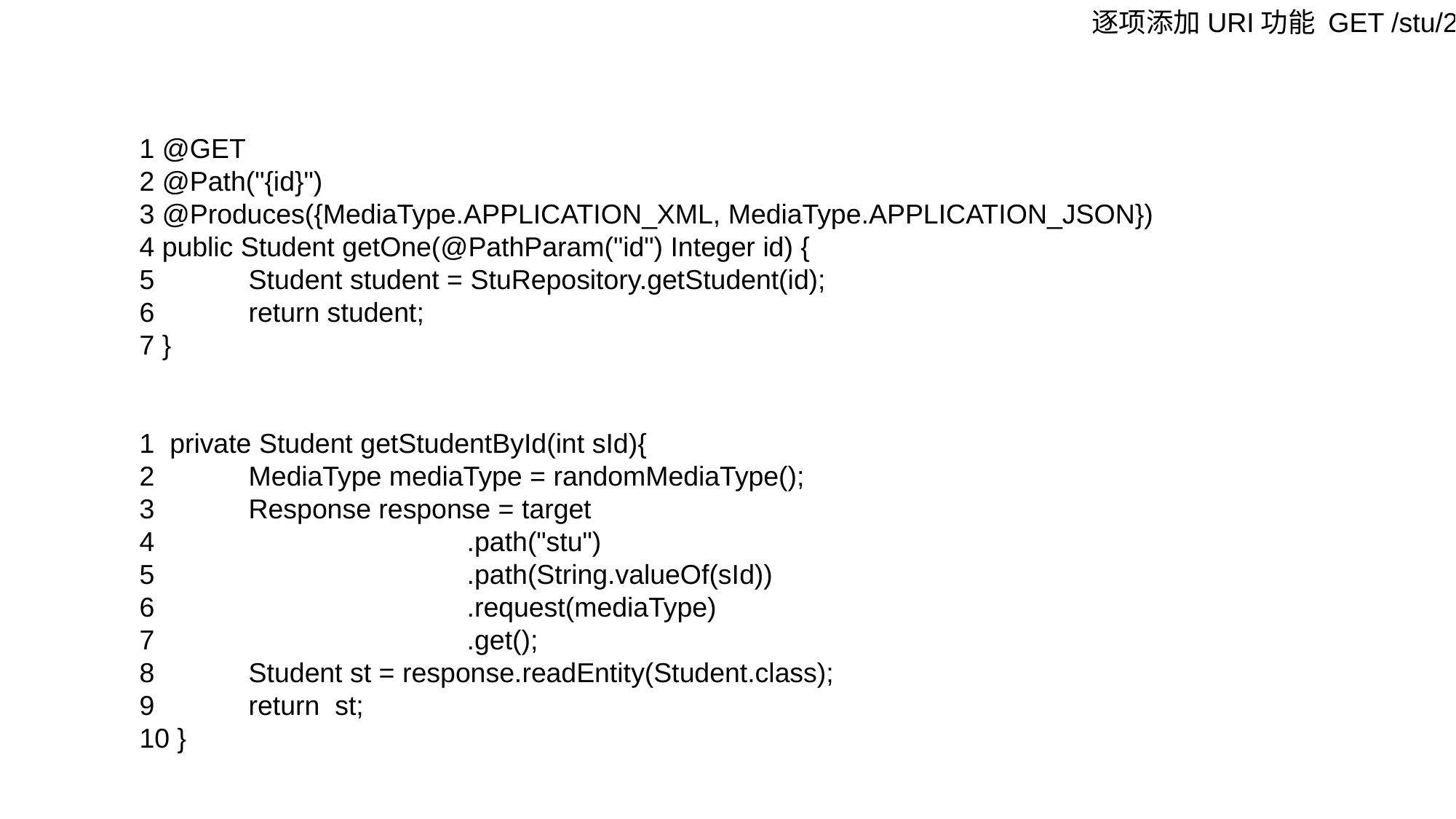

逐项添加URI功能 GET /stu/2
1 @GET
2 @Path("{id}")
3 @Produces({MediaType.APPLICATION_XML, MediaType.APPLICATION_JSON})
4 public Student getOne(@PathParam("id") Integer id) {
5 	Student student = StuRepository.getStudent(id);
6 	return student;
7 }
1  private Student getStudentById(int sId){
2  	MediaType mediaType = randomMediaType();
3  	Response response = target
4  			.path("stu")
5  			.path(String.valueOf(sId))
6  			.request(mediaType)
7  			.get();
8  	Student st = response.readEntity(Student.class);
9 	return  st;
10 }